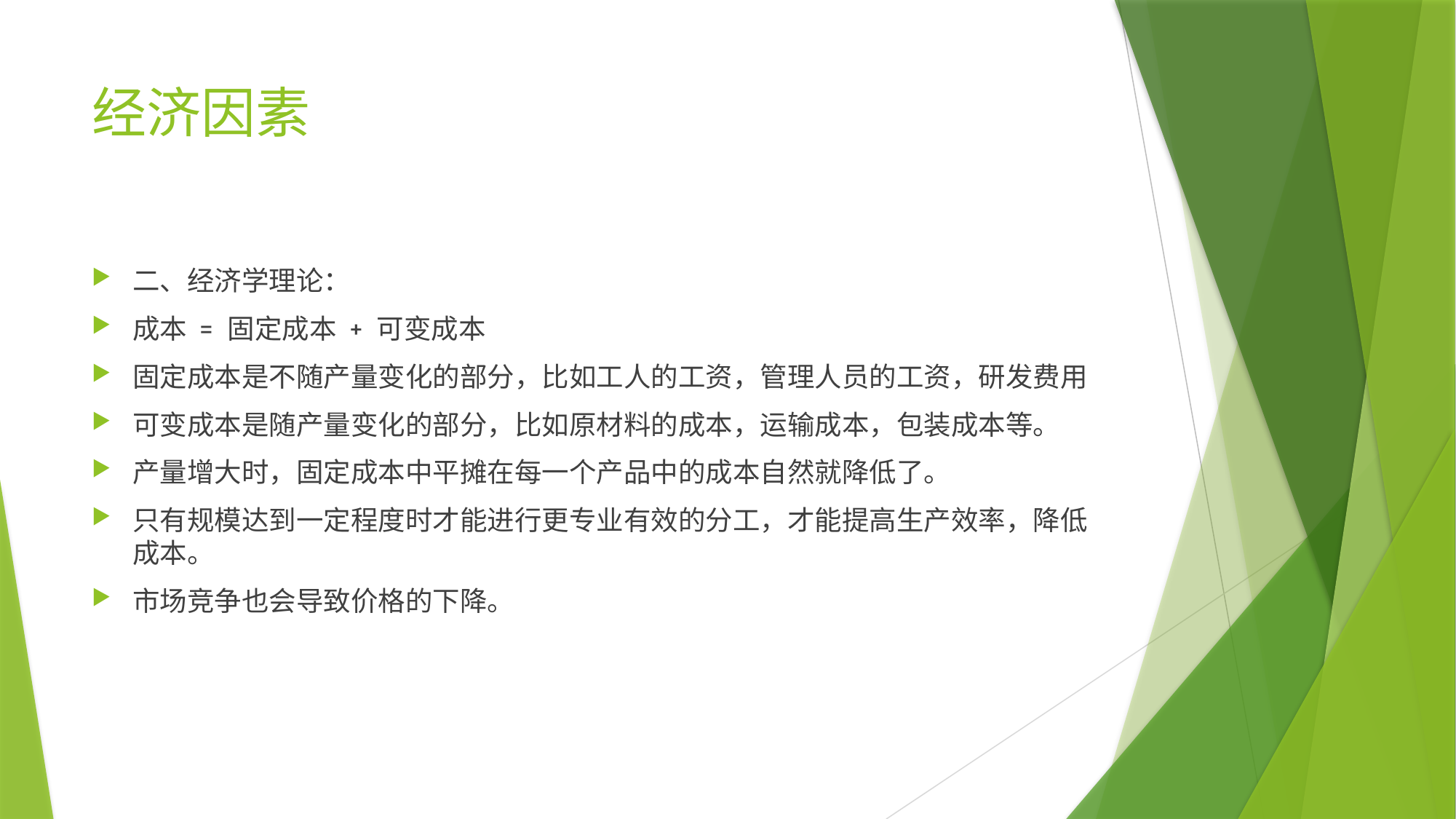

# 经济因素
二、经济学理论：
成本 = 固定成本 + 可变成本
固定成本是不随产量变化的部分，比如工人的工资，管理人员的工资，研发费用
可变成本是随产量变化的部分，比如原材料的成本，运输成本，包装成本等。
产量增大时，固定成本中平摊在每一个产品中的成本自然就降低了。
只有规模达到一定程度时才能进行更专业有效的分工，才能提高生产效率，降低成本。
市场竞争也会导致价格的下降。